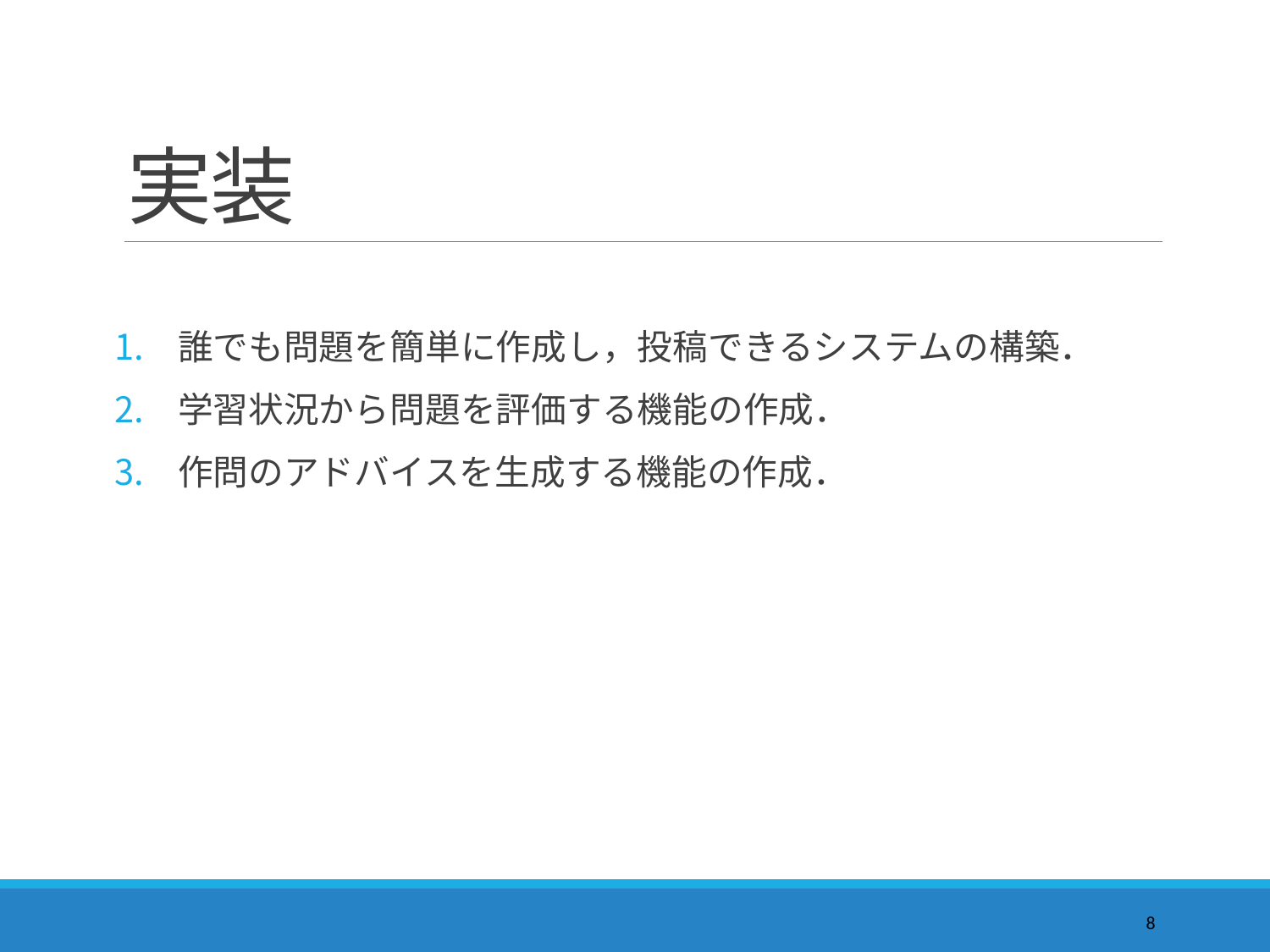

# 実装

誰でも問題を簡単に作成し，投稿できるシステムの構築．
学習状況から問題を評価する機能の作成．
作問のアドバイスを生成する機能の作成．

8